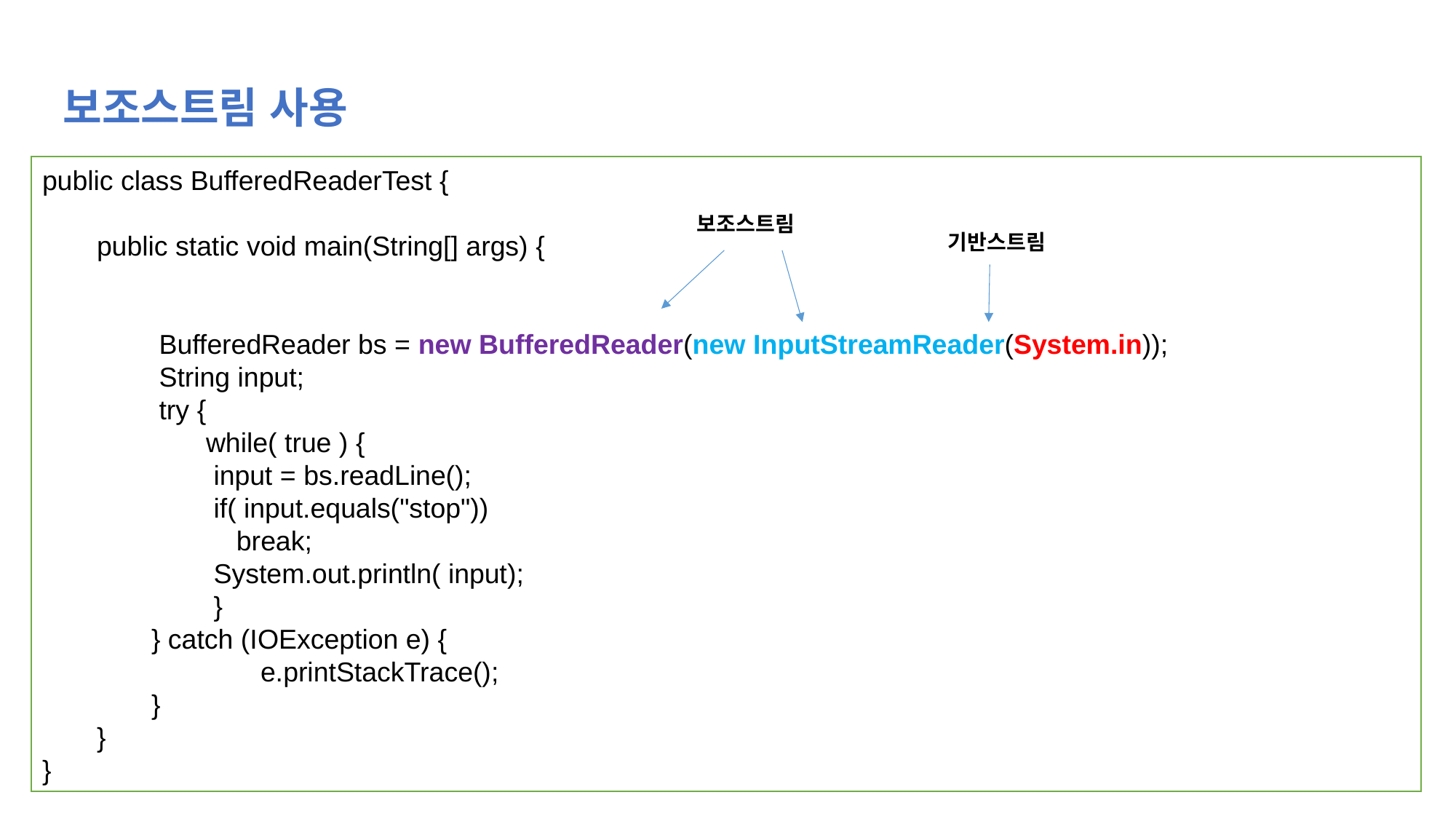

보조스트림 사용
public class BufferedReaderTest {

public static void main(String[] args) {

 BufferedReader bs = new BufferedReader(new InputStreamReader(System.in));
 String input;
 try {
while( true ) {
 input = bs.readLine();
 if( input.equals("stop"))
    break;
 System.out.println( input);
 }
} catch (IOException e) {
	e.printStackTrace();
}
}
}
보조스트림
기반스트림